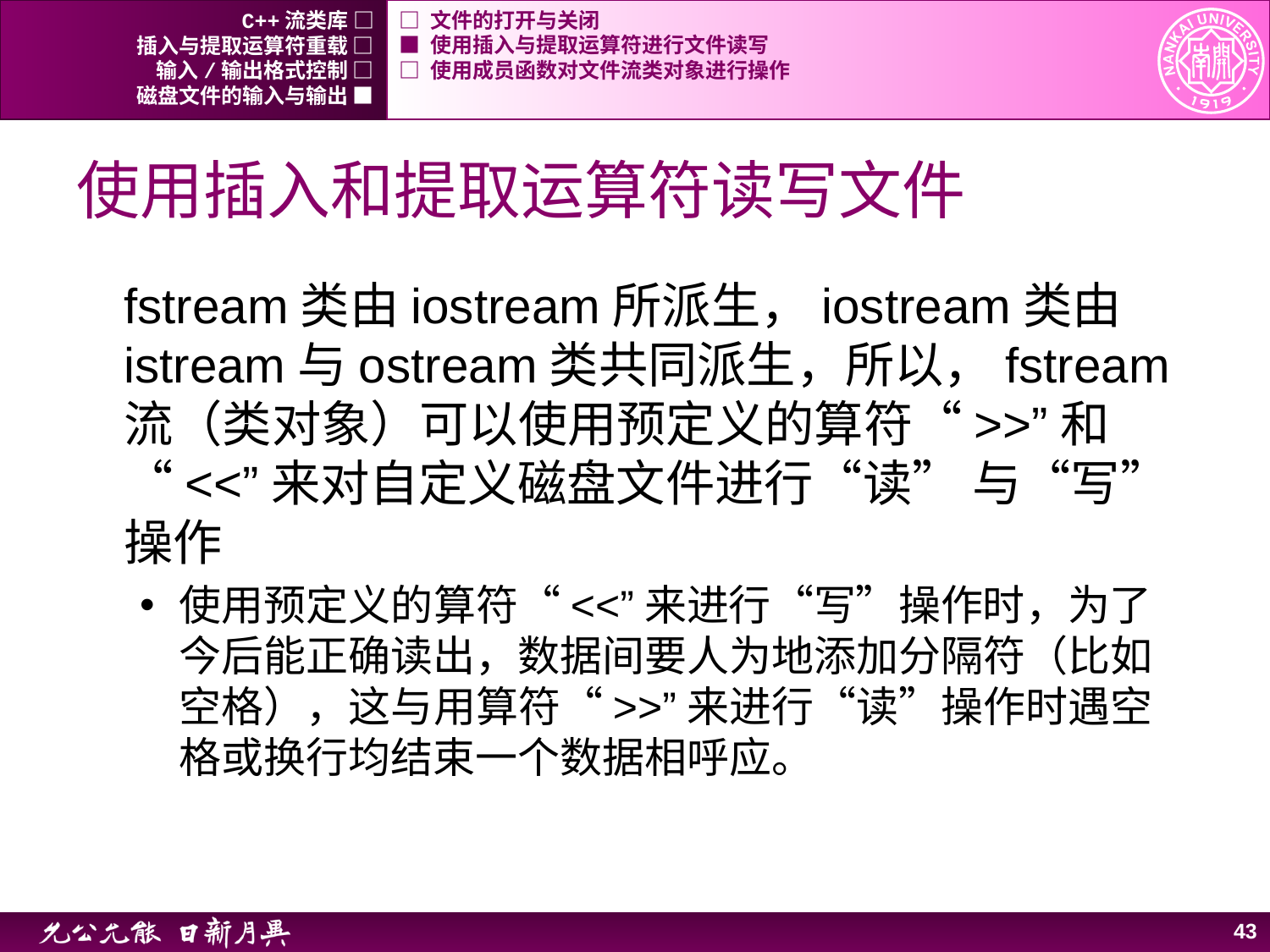

C++流类库 □
□ 文件的打开与关闭
插入与提取运算符重载 □
■ 使用插入与提取运算符进行文件读写
输入/输出格式控制 □
□ 使用成员函数对文件流类对象进行操作
磁盘文件的输入与输出 ■
# 使用插入和提取运算符读写文件
fstream类由iostream所派生，iostream类由istream与ostream类共同派生，所以，fstream流（类对象）可以使用预定义的算符“>>”和“<<”来对自定义磁盘文件进行“读” 与“写”操作
使用预定义的算符“<<”来进行“写”操作时，为了今后能正确读出，数据间要人为地添加分隔符（比如空格），这与用算符“>>”来进行“读”操作时遇空格或换行均结束一个数据相呼应。

43